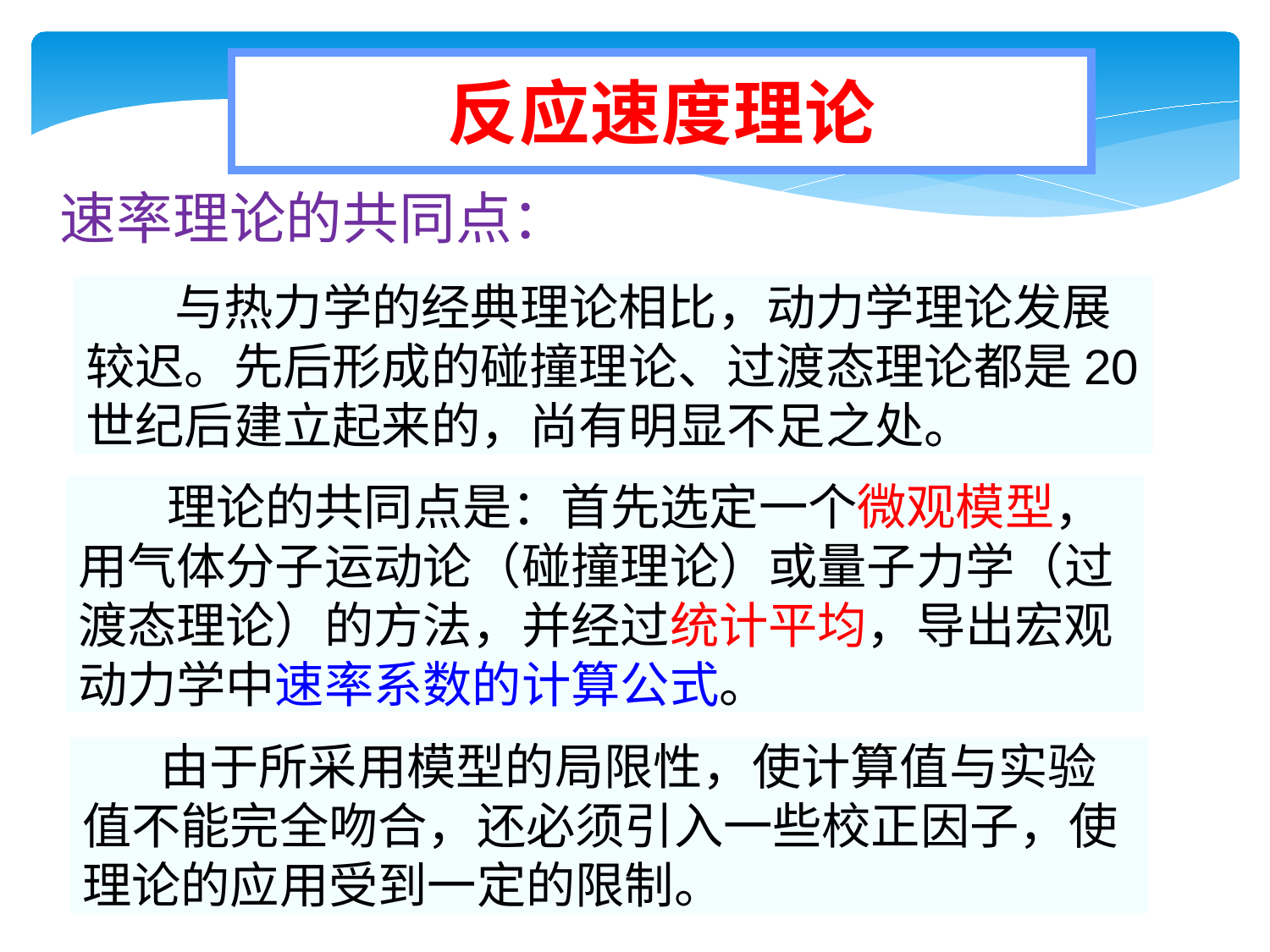

反应速度理论
速率理论的共同点：
       与热力学的经典理论相比，动力学理论发展较迟。先后形成的碰撞理论、过渡态理论都是20世纪后建立起来的，尚有明显不足之处。
       理论的共同点是：首先选定一个微观模型，用气体分子运动论（碰撞理论）或量子力学（过渡态理论）的方法，并经过统计平均，导出宏观动力学中速率系数的计算公式。
      由于所采用模型的局限性，使计算值与实验值不能完全吻合，还必须引入一些校正因子，使理论的应用受到一定的限制。